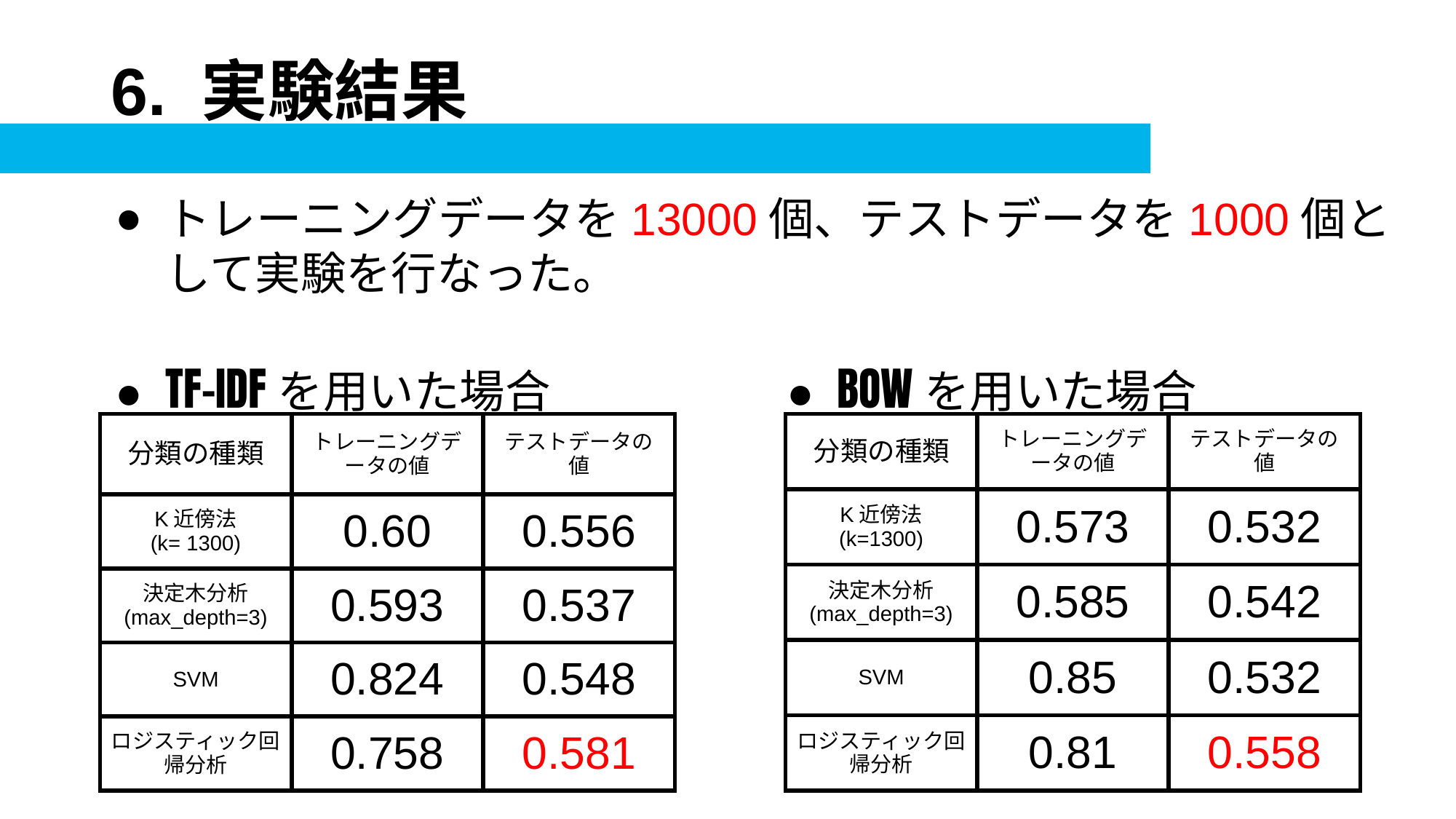

# 6. 実験結果

トレーニングデータを13000個、テストデータを1000個として実験を行なった。
TF-IDFを用いた場合

BOWを用いた場合

| 分類の種類 | トレーニングデータの値 | テストデータの値 |
| --- | --- | --- |
| K近傍法 (k= 1300) | 0.60 | 0.556 |
| 決定木分析 (max\_depth=3) | 0.593 | 0.537 |
| SVM | 0.824 | 0.548 |
| ロジスティック回帰分析 | 0.758 | 0.581 |
| 分類の種類 | トレーニングデータの値 | テストデータの値 |
| --- | --- | --- |
| K近傍法 (k=1300) | 0.573 | 0.532 |
| 決定木分析 (max\_depth=3) | 0.585 | 0.542 |
| SVM | 0.85 | 0.532 |
| ロジスティック回帰分析 | 0.81 | 0.558 |